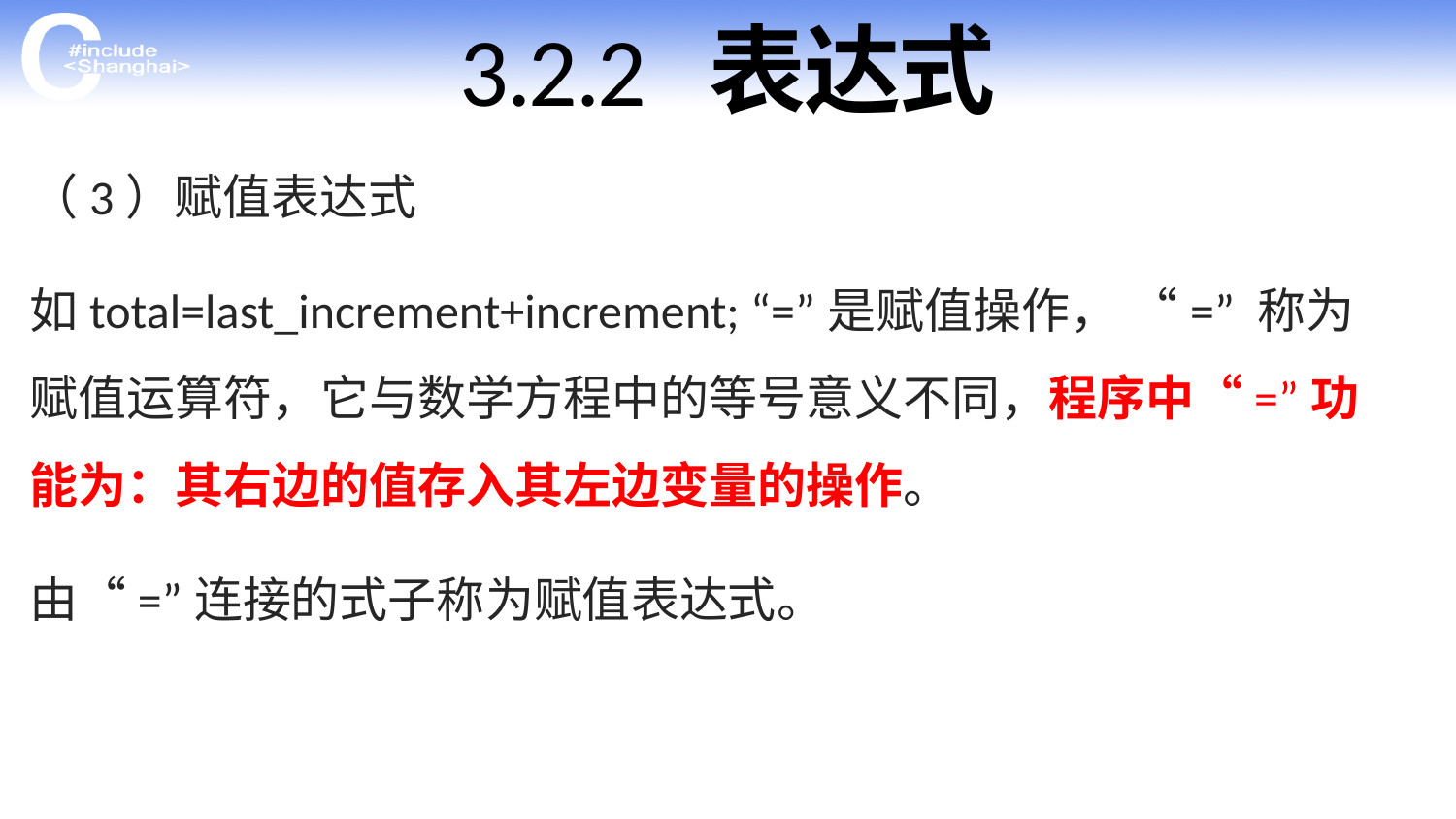

# 3.2.2  表达式
（3）赋值表达式
如total=last_increment+increment; “=”是赋值操作， “=” 称为赋值运算符，它与数学方程中的等号意义不同，程序中“=”功能为：其右边的值存入其左边变量的操作。
由“=”连接的式子称为赋值表达式。